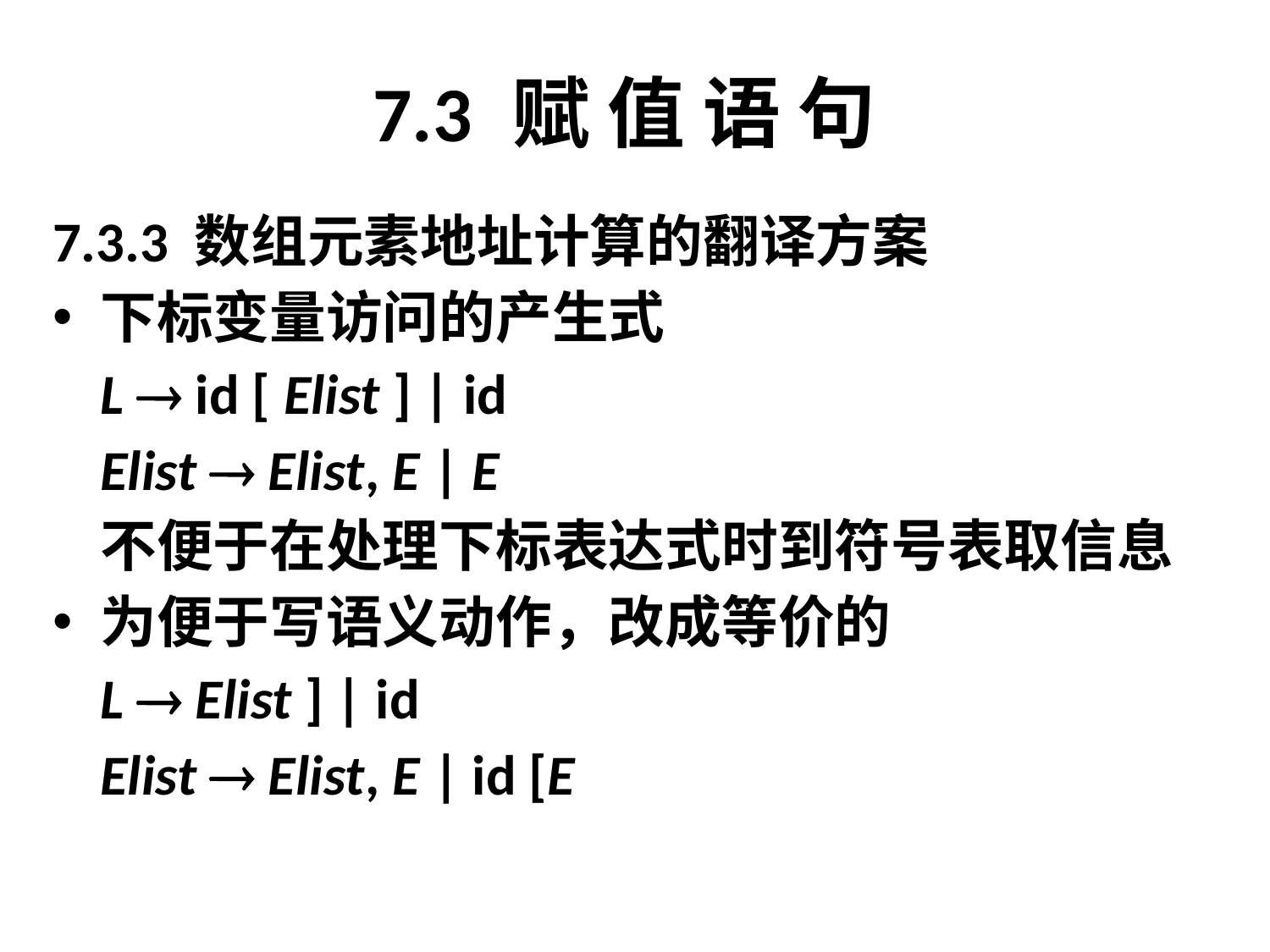

# 7.3 赋 值 语 句
7.3.3 数组元素地址计算的翻译方案
下标变量访问的产生式
	L → id [ Elist ] | id
	Elist → Elist, E | E
	不便于在处理下标表达式时到符号表取信息
为便于写语义动作，改成等价的
	L → Elist ] | id
	Elist → Elist, E | id [E